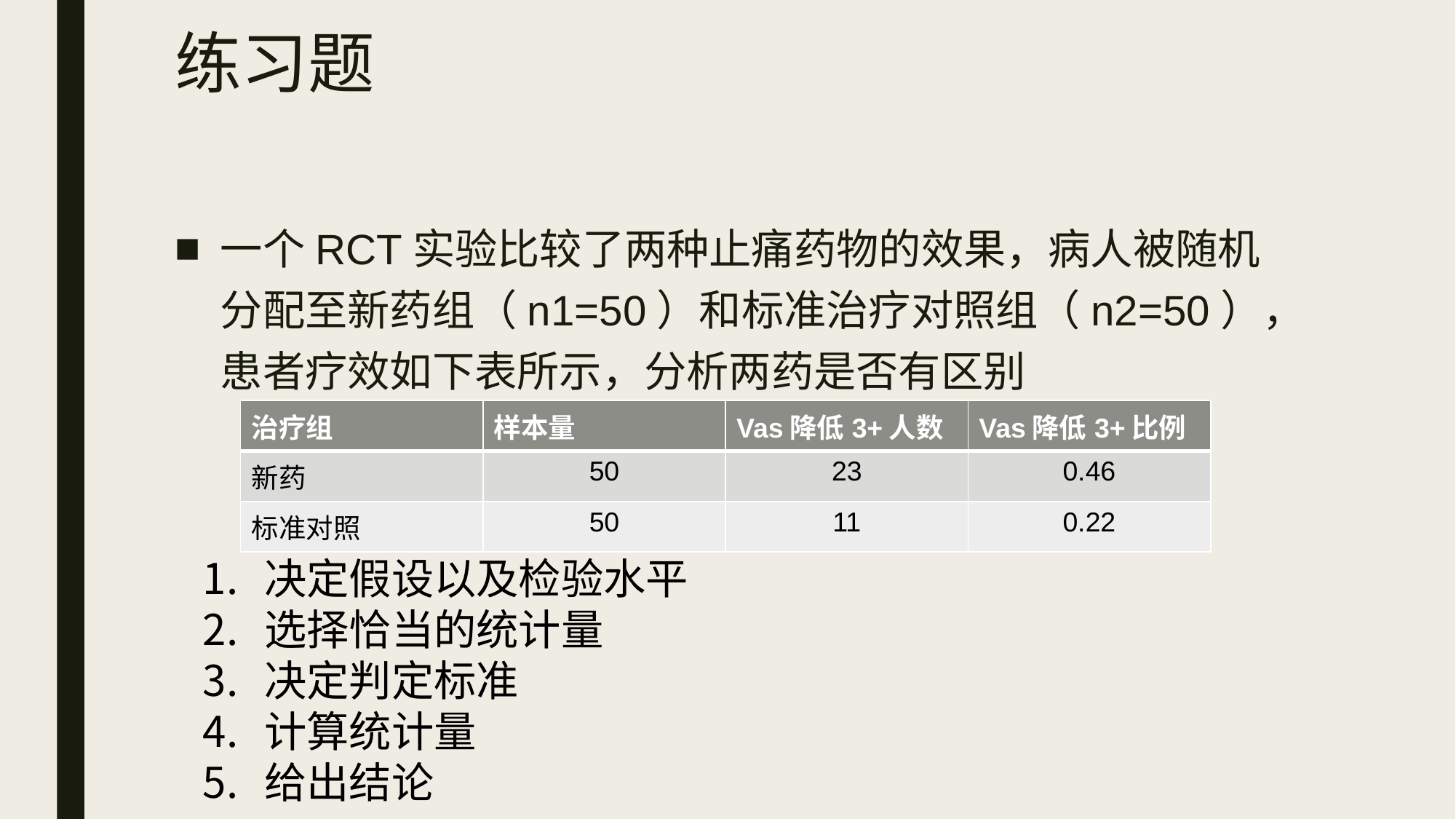

# 练习题
一个RCT实验比较了两种止痛药物的效果，病人被随机分配至新药组（n1=50）和标准治疗对照组（n2=50），患者疗效如下表所示，分析两药是否有区别
| 治疗组 | 样本量 | Vas降低3+人数 | Vas降低3+比例 |
| --- | --- | --- | --- |
| 新药 | 50 | 23 | 0.46 |
| 标准对照 | 50 | 11 | 0.22 |
决定假设以及检验水平
选择恰当的统计量
决定判定标准
计算统计量
给出结论